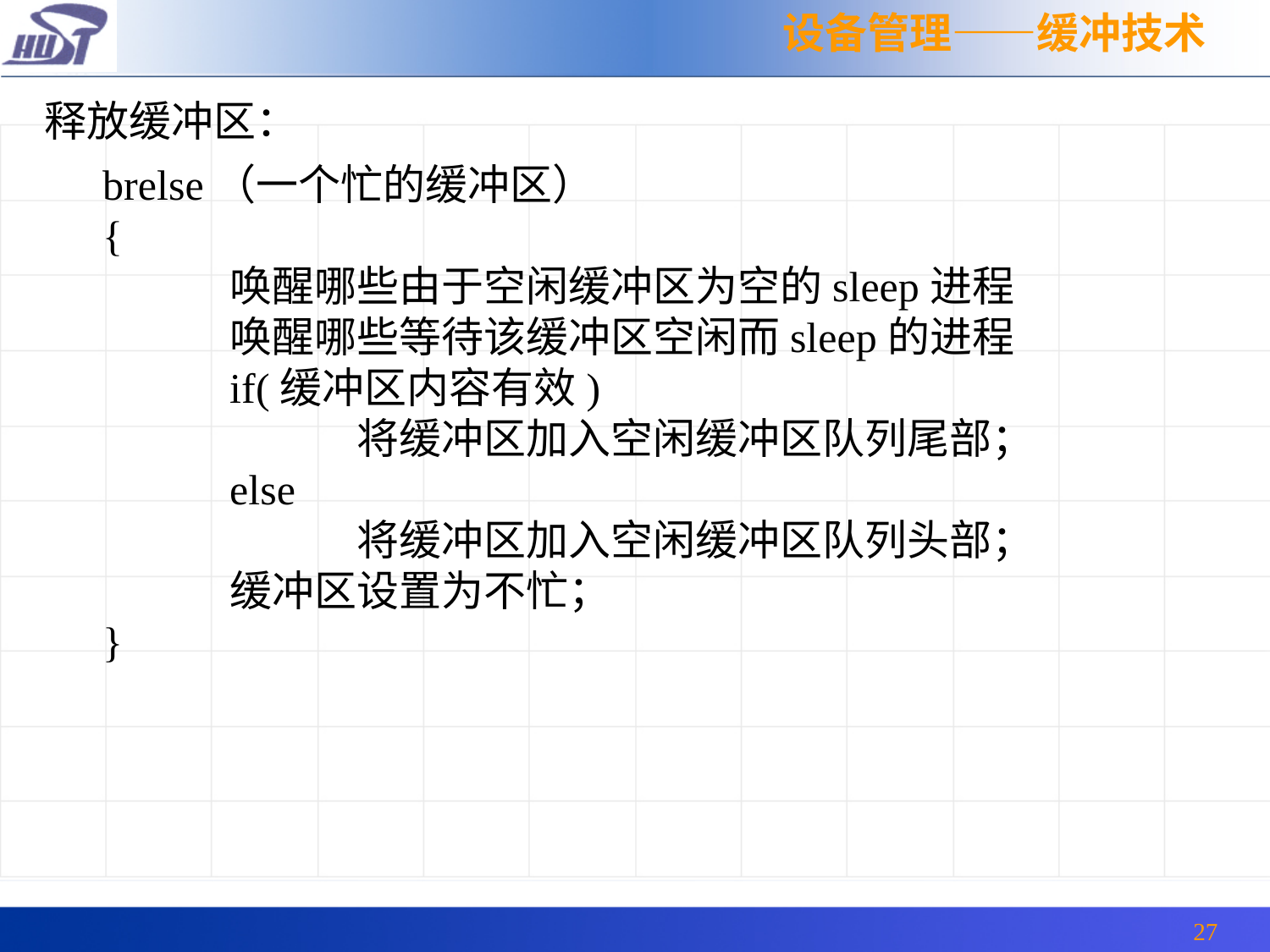

设备管理——缓冲技术
释放缓冲区：
brelse（一个忙的缓冲区）
{
	唤醒哪些由于空闲缓冲区为空的sleep进程
	唤醒哪些等待该缓冲区空闲而sleep的进程
	if(缓冲区内容有效)
		将缓冲区加入空闲缓冲区队列尾部；
	else
		将缓冲区加入空闲缓冲区队列头部；
	缓冲区设置为不忙；
}

27